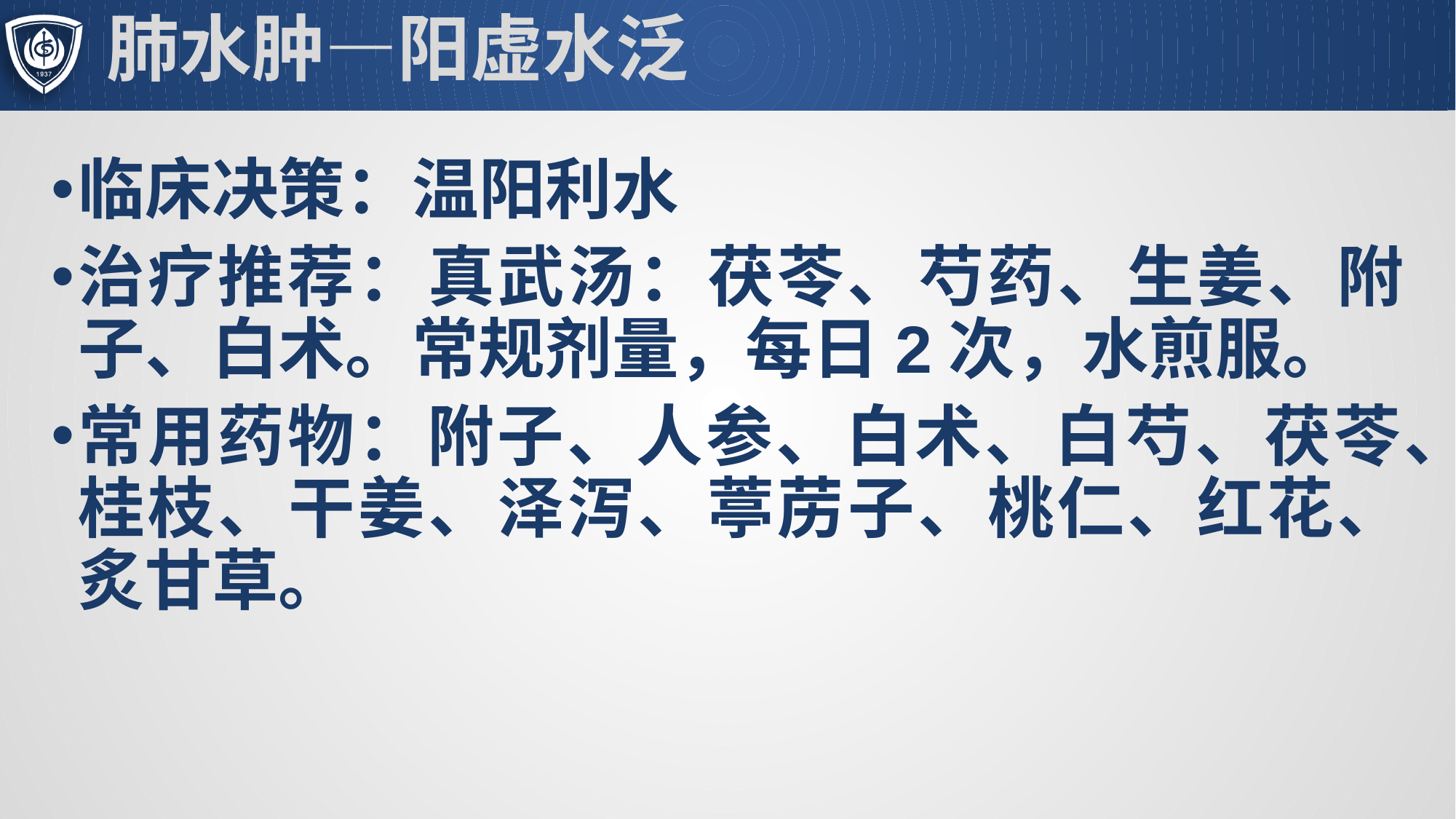

# 肺水肿—阳虚水泛
临床决策：温阳利水
治疗推荐：真武汤：茯苓、芍药、生姜、附子、白术。常规剂量，每日2次，水煎服。
常用药物：附子、人参、白术、白芍、茯苓、桂枝、干姜、泽泻、葶苈子、桃仁、红花、炙甘草。